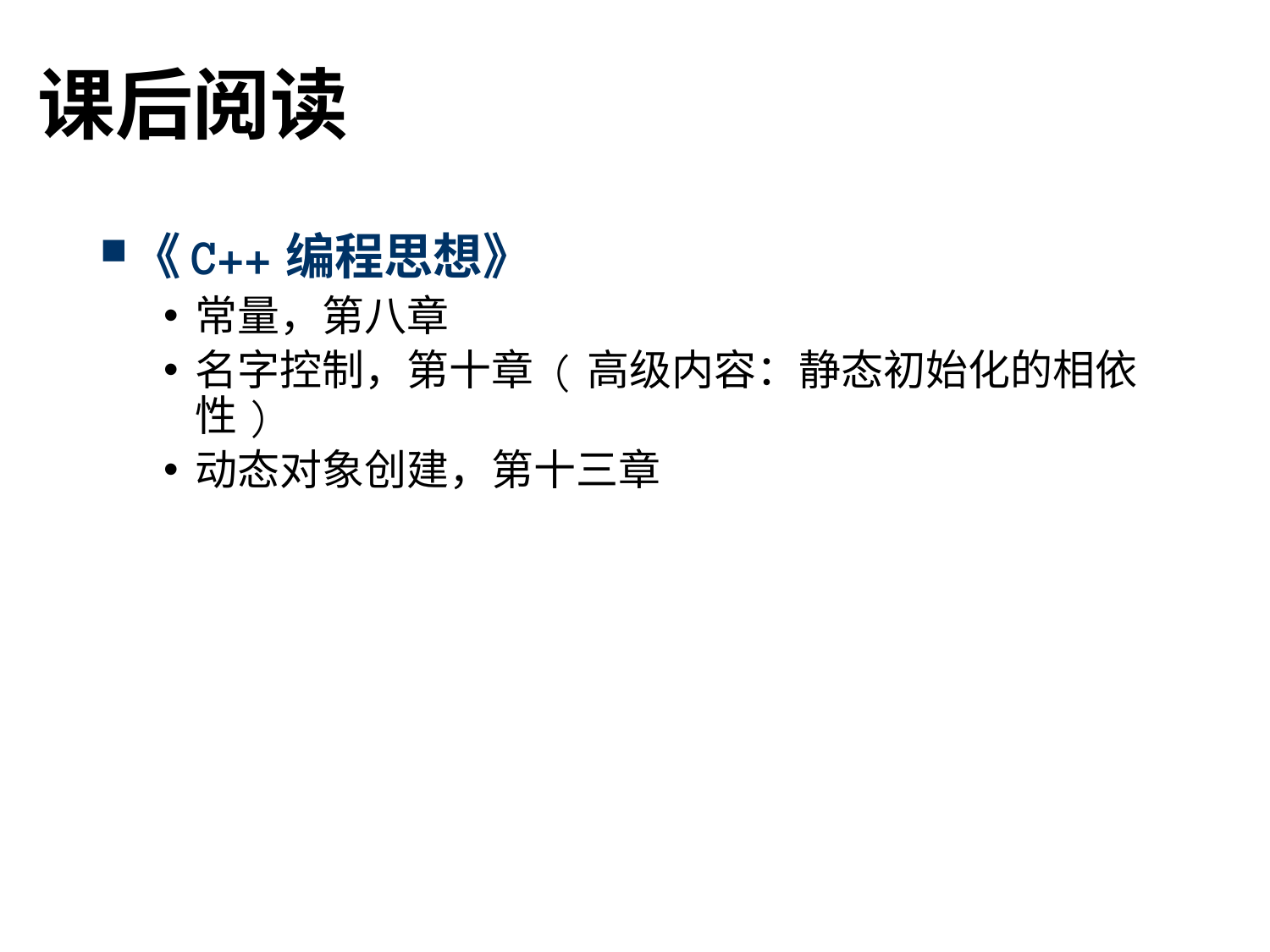

# 课后阅读
《C++编程思想》
常量，第八章
名字控制，第十章 (高级内容：静态初始化的相依性)
动态对象创建，第十三章
56